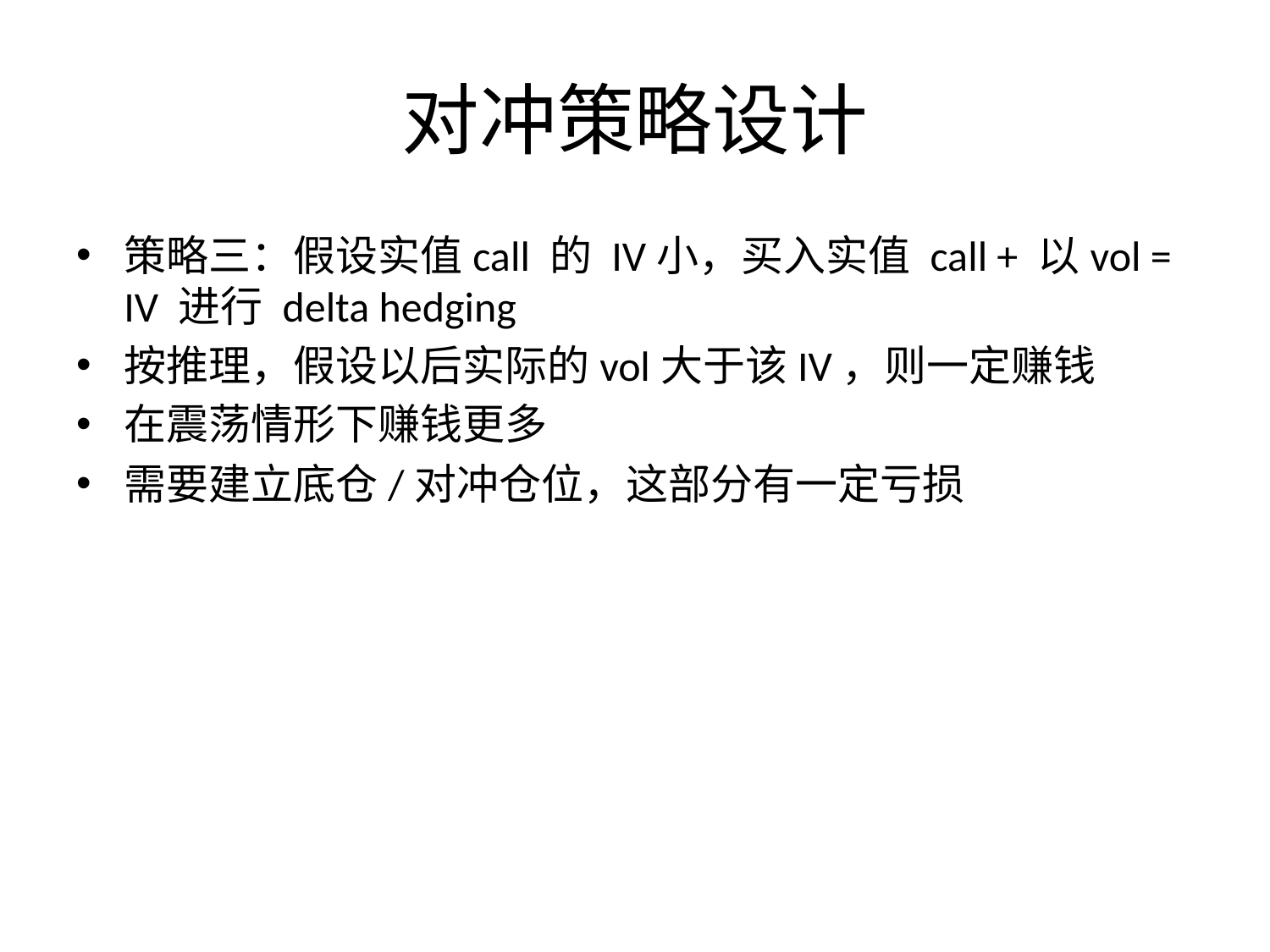

# 对冲策略设计
策略三：假设实值call 的 IV小，买入实值 call + 以vol = IV 进行 delta hedging
按推理，假设以后实际的vol大于该IV，则一定赚钱
在震荡情形下赚钱更多
需要建立底仓/对冲仓位，这部分有一定亏损